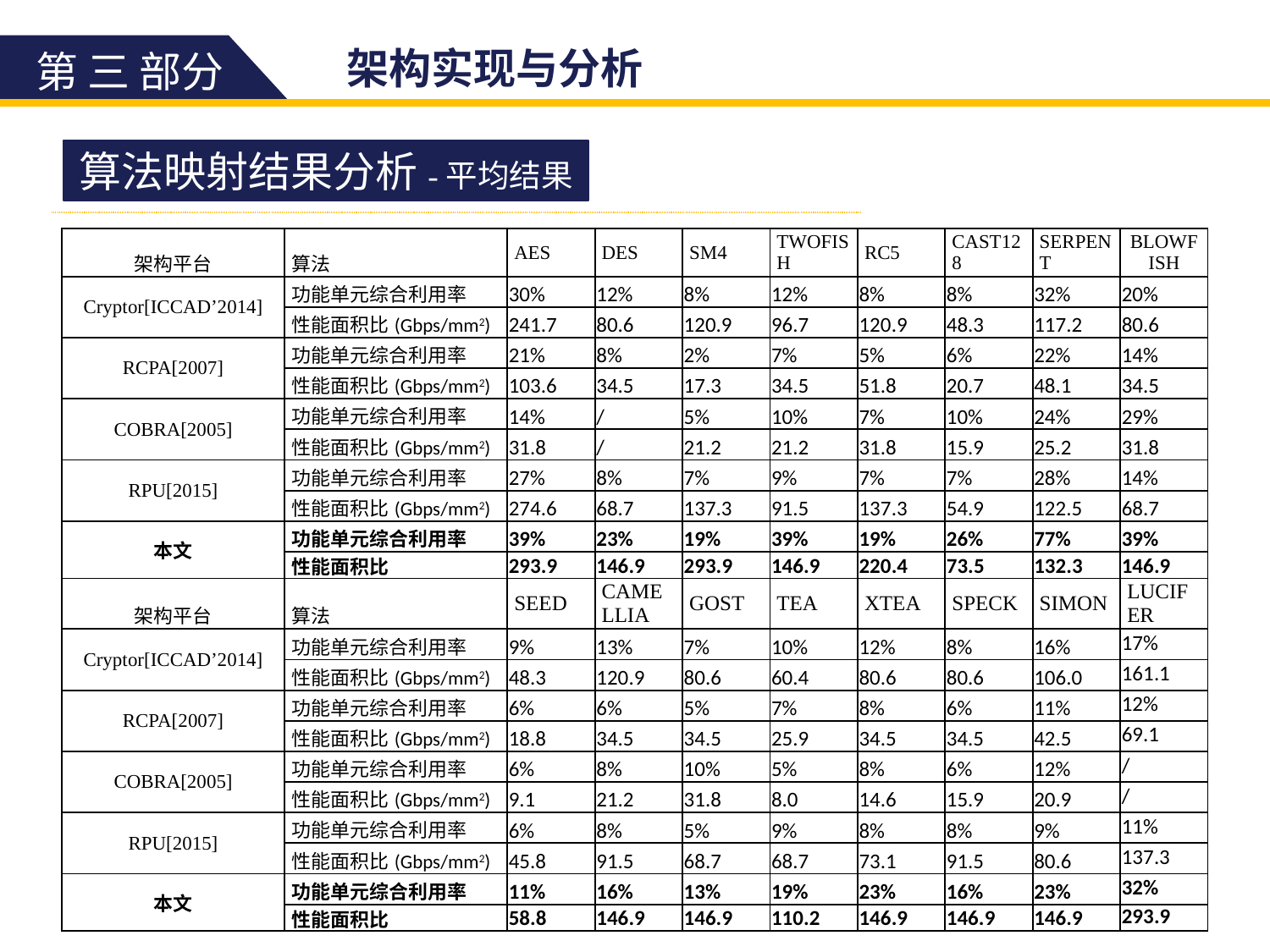

架构实现与分析

第 三 部分

算法映射结果分析-平均结果

| 架构平台 | 算法 | AES | DES | SM4 | TWOFISH | RC5 | CAST128 | SERPENT | BLOWFISH |
| --- | --- | --- | --- | --- | --- | --- | --- | --- | --- |
| Cryptor[ICCAD’2014] | 功能单元综合利用率 | 30% | 12% | 8% | 12% | 8% | 8% | 32% | 20% |
|  | 性能面积比(Gbps/mm2) | 241.7 | 80.6 | 120.9 | 96.7 | 120.9 | 48.3 | 117.2 | 80.6 |
| RCPA[2007] | 功能单元综合利用率 | 21% | 8% | 2% | 7% | 5% | 6% | 22% | 14% |
|  | 性能面积比(Gbps/mm2) | 103.6 | 34.5 | 17.3 | 34.5 | 51.8 | 20.7 | 48.1 | 34.5 |
| COBRA[2005] | 功能单元综合利用率 | 14% | / | 5% | 10% | 7% | 10% | 24% | 29% |
|  | 性能面积比(Gbps/mm2) | 31.8 | / | 21.2 | 21.2 | 31.8 | 15.9 | 25.2 | 31.8 |
| RPU[2015] | 功能单元综合利用率 | 27% | 8% | 7% | 9% | 7% | 7% | 28% | 14% |
|  | 性能面积比(Gbps/mm2) | 274.6 | 68.7 | 137.3 | 91.5 | 137.3 | 54.9 | 122.5 | 68.7 |
| 本文 | 功能单元综合利用率 | 39% | 23% | 19% | 39% | 19% | 26% | 77% | 39% |
|  | 性能面积比 | 293.9 | 146.9 | 293.9 | 146.9 | 220.4 | 73.5 | 132.3 | 146.9 |
| 架构平台 | 算法 | SEED | CAMELLIA | GOST | TEA | XTEA | SPECK | SIMON | LUCIFER |
| Cryptor[ICCAD’2014] | 功能单元综合利用率 | 9% | 13% | 7% | 10% | 12% | 8% | 16% | 17% |
|  | 性能面积比(Gbps/mm2) | 48.3 | 120.9 | 80.6 | 60.4 | 80.6 | 80.6 | 106.0 | 161.1 |
| RCPA[2007] | 功能单元综合利用率 | 6% | 6% | 5% | 7% | 8% | 6% | 11% | 12% |
|  | 性能面积比(Gbps/mm2) | 18.8 | 34.5 | 34.5 | 25.9 | 34.5 | 34.5 | 42.5 | 69.1 |
| COBRA[2005] | 功能单元综合利用率 | 6% | 8% | 10% | 5% | 8% | 6% | 12% | / |
|  | 性能面积比(Gbps/mm2) | 9.1 | 21.2 | 31.8 | 8.0 | 14.6 | 15.9 | 20.9 | / |
| RPU[2015] | 功能单元综合利用率 | 6% | 8% | 5% | 9% | 8% | 8% | 9% | 11% |
|  | 性能面积比(Gbps/mm2) | 45.8 | 91.5 | 68.7 | 68.7 | 73.1 | 91.5 | 80.6 | 137.3 |
| 本文 | 功能单元综合利用率 | 11% | 16% | 13% | 19% | 23% | 16% | 23% | 32% |
|  | 性能面积比 | 58.8 | 146.9 | 146.9 | 110.2 | 146.9 | 146.9 | 146.9 | 293.9 |